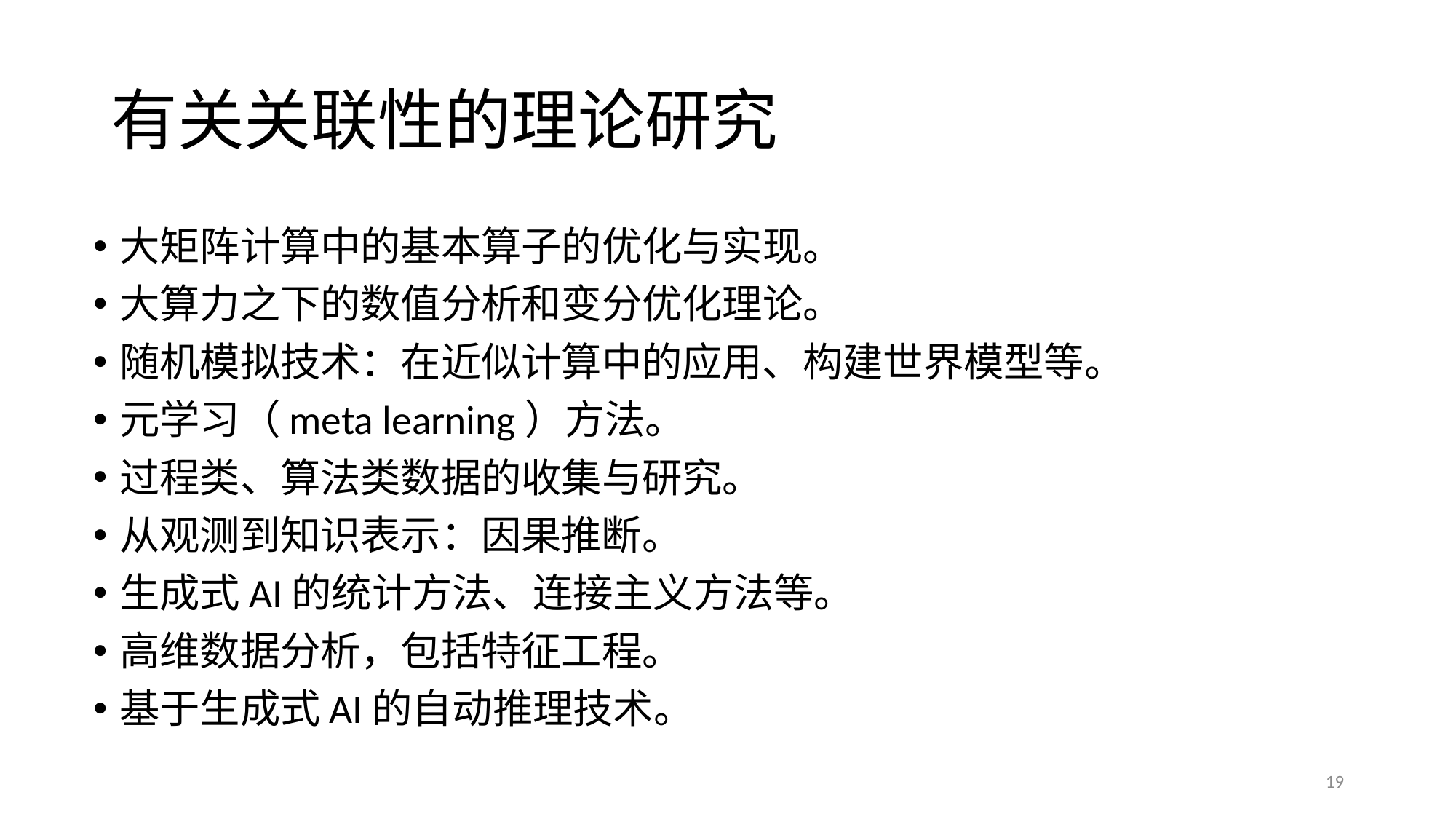

# 有关关联性的理论研究
大矩阵计算中的基本算子的优化与实现。
大算力之下的数值分析和变分优化理论。
随机模拟技术：在近似计算中的应用、构建世界模型等。
元学习（meta learning）方法。
过程类、算法类数据的收集与研究。
从观测到知识表示：因果推断。
生成式AI的统计方法、连接主义方法等。
高维数据分析，包括特征工程。
基于生成式AI的自动推理技术。
19